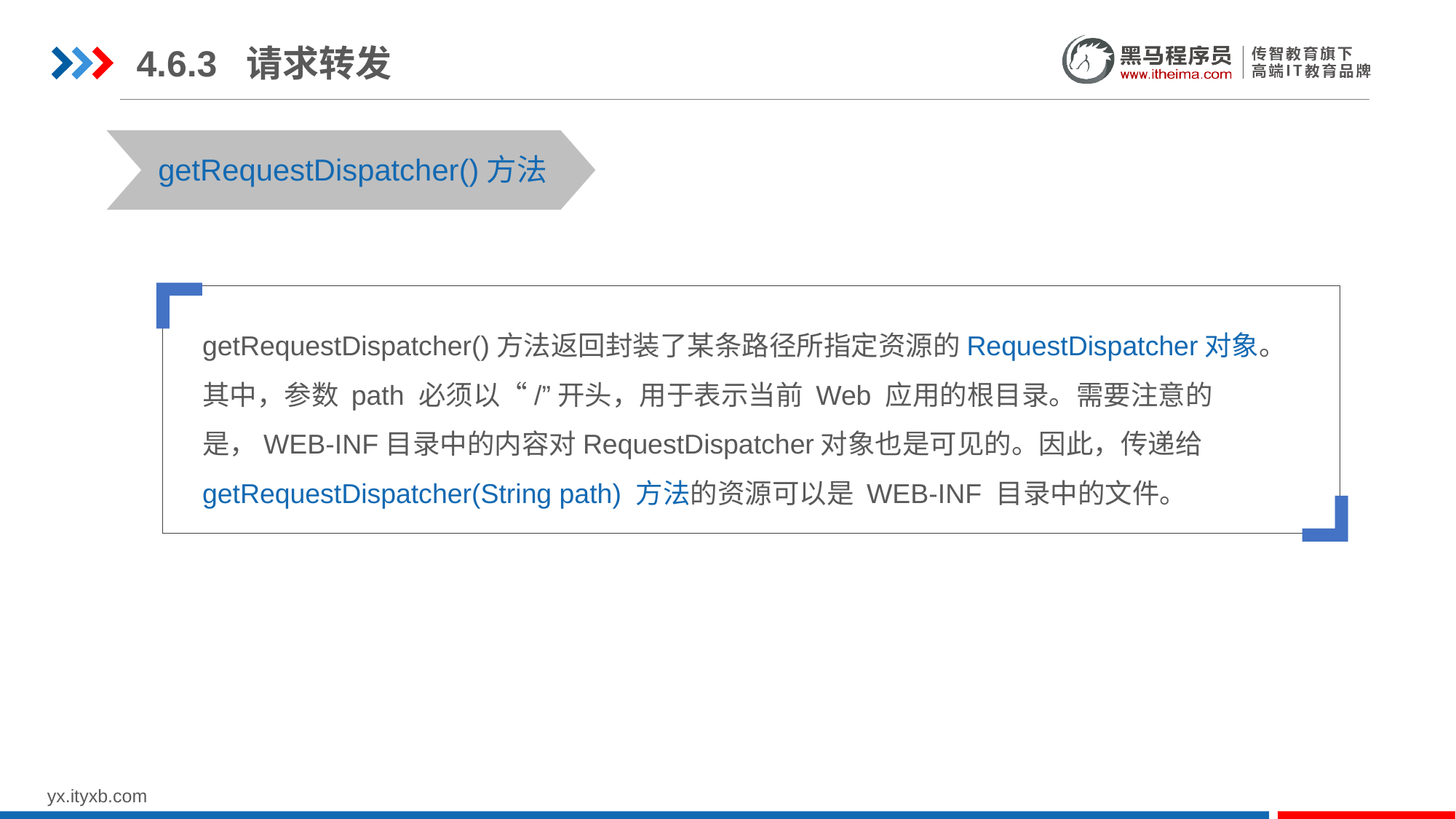

4.6.3  请求转发

getRequestDispatcher()方法

getRequestDispatcher()方法返回封装了某条路径所指定资源的RequestDispatcher对象。其中，参数 path 必须以“/”开头，用于表示当前 Web 应用的根目录。需要注意的是，WEB-INF目录中的内容对RequestDispatcher对象也是可见的。因此，传递给 getRequestDispatcher(String path) 方法的资源可以是 WEB-INF 目录中的文件。